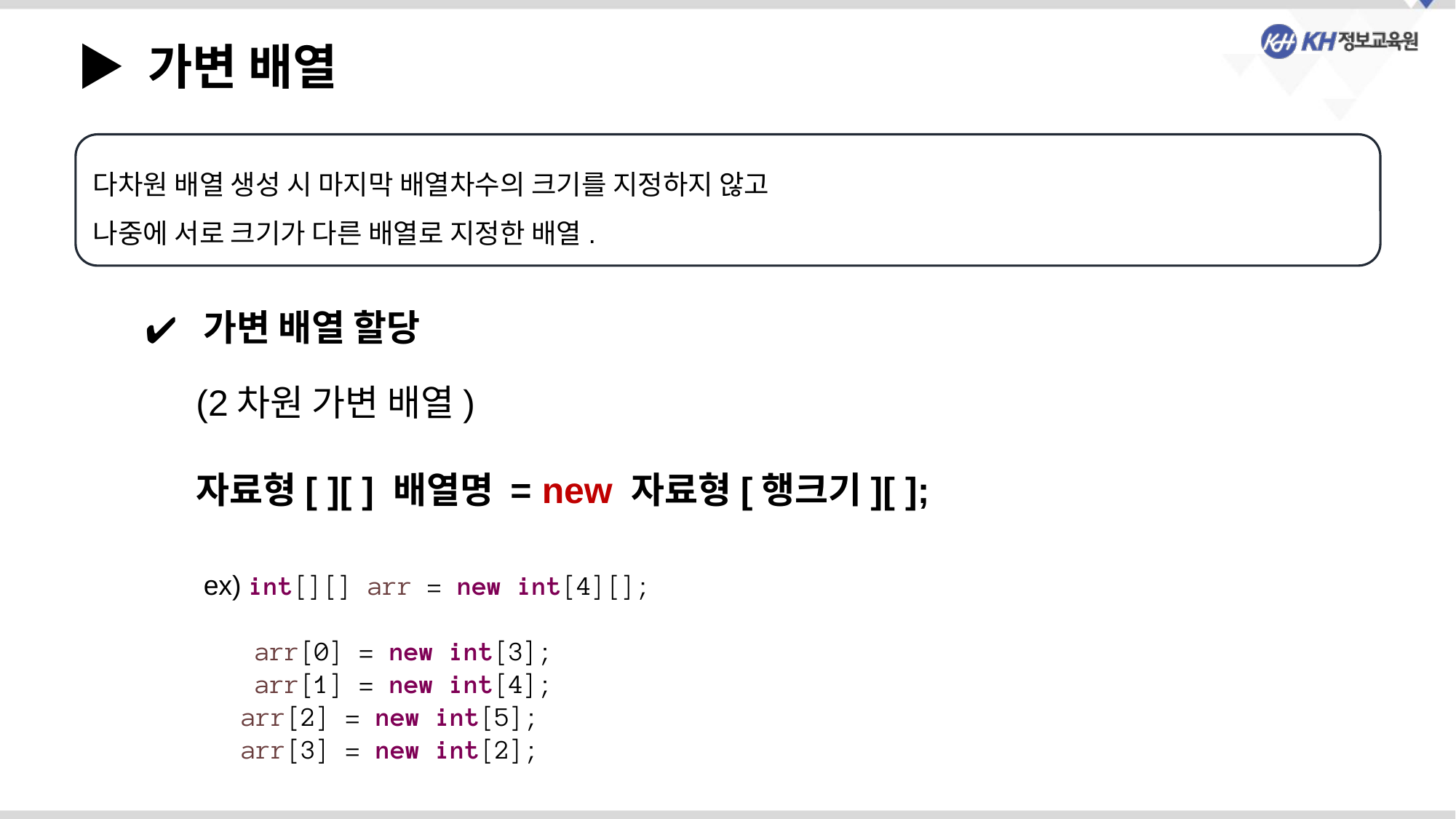

▶ 가변 배열
다차원 배열 생성 시 마지막 배열차수의 크기를 지정하지 않고
나중에 서로 크기가 다른 배열로 지정한 배열.
 가변 배열 할당
(2차원 가변 배열)

자료형[ ][ ] 배열명 = new 자료형[행크기][ ];

 ex) int[][] arr = new int[4][];

    arr[0] = new int[3];
    arr[1] = new int[4];
      arr[2] = new int[5];
      arr[3] = new int[2];